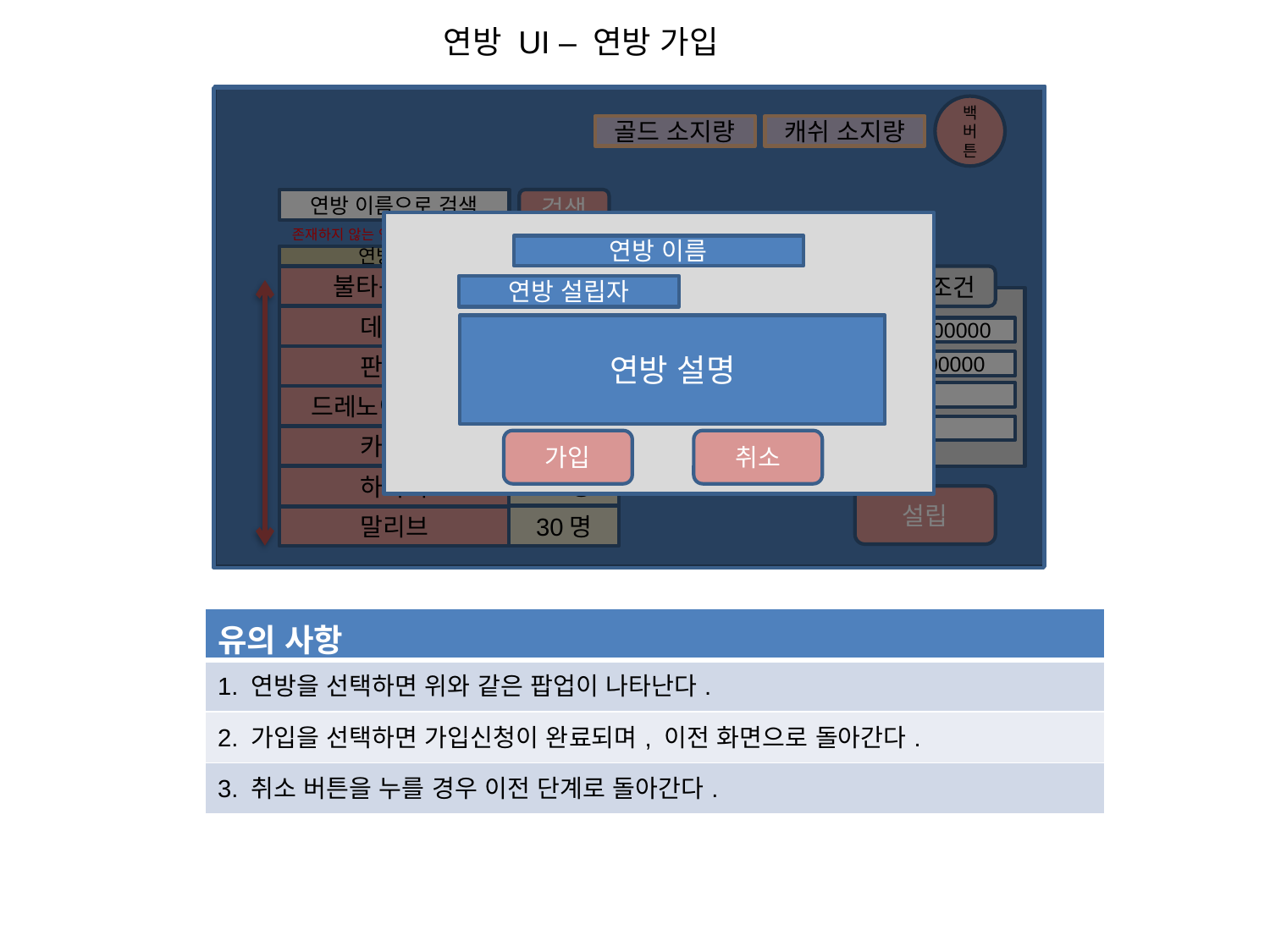

연방 UI – 연방 가입

백버튼
골드 소지량
캐쉬 소지량
연방 이름으로 검색
검색
존재하지 않는 연방이름 입니다.
연방이름
가입자 수
불타는 성전
30명
30명
데스윙
30명
판다렌
30명
드레노어의 군주
30명
카리브
30명
하와이
설립
30명
말리브

설립조건

금화
1000000
자원
200000

연방 이름
연방 설립자
연방 설명
가입
취소
| 유의 사항 |
| --- |
| 1. 연방을 선택하면 위와 같은 팝업이 나타난다. |
| 2. 가입을 선택하면 가입신청이 완료되며, 이전 화면으로 돌아간다. |
| 3. 취소 버튼을 누를 경우 이전 단계로 돌아간다. |